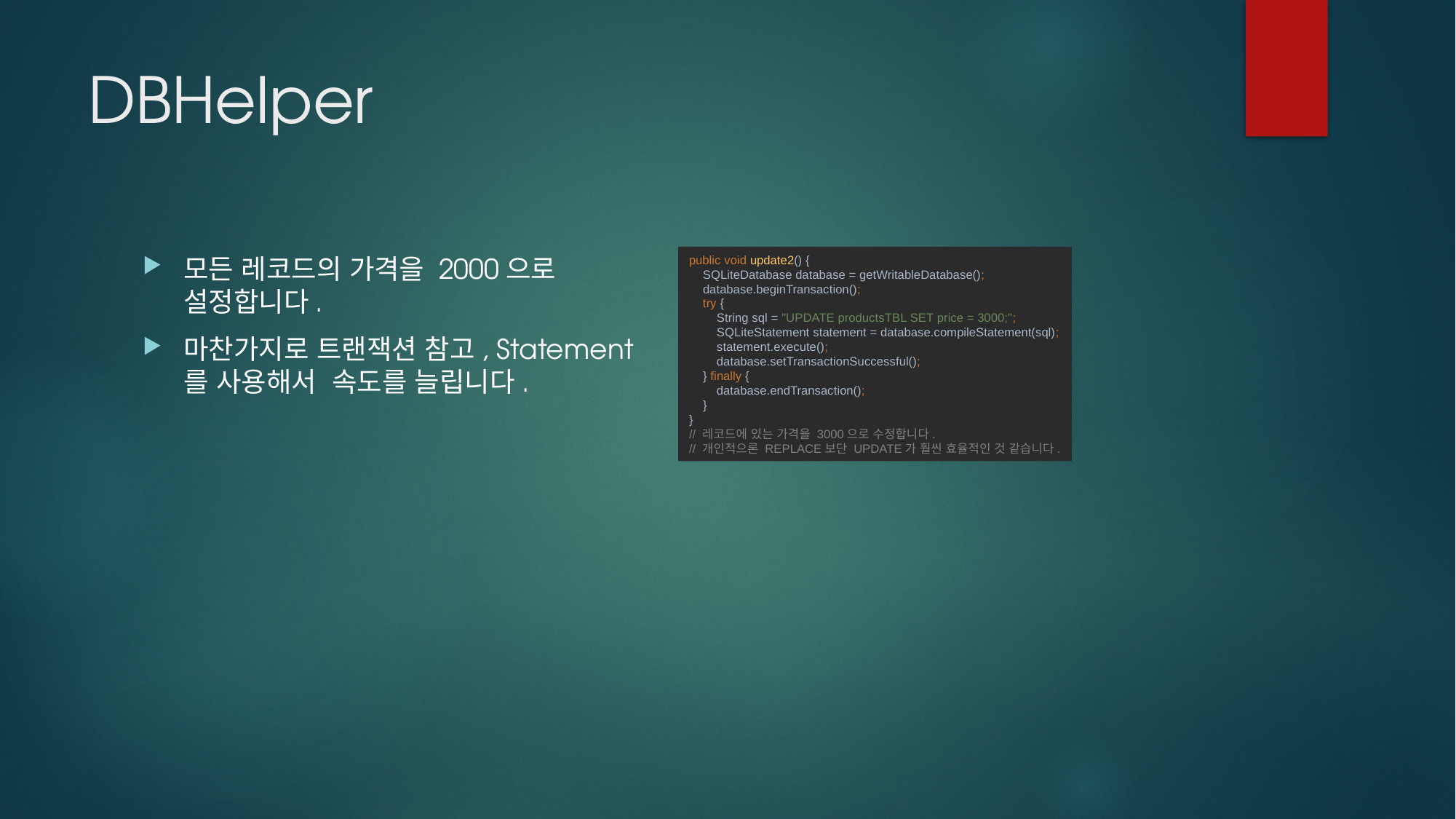

# DBHelper

public void update2() {
    SQLiteDatabase database = getWritableDatabase();
    database.beginTransaction();
    try {
        String sql = "UPDATE productsTBL SET price = 3000;";
        SQLiteStatement statement = database.compileStatement(sql);
        statement.execute();
        database.setTransactionSuccessful();
    } finally {
        database.endTransaction();
    }
}
// 레코드에 있는 가격을 3000으로 수정합니다.
// 개인적으론 REPLACE보단 UPDATE가 훨씬 효율적인 것 같습니다.
모든 레코드의 가격을 2000으로 설정합니다.
마찬가지로 트랜잭션 참고, Statement를 사용해서  속도를 늘립니다.